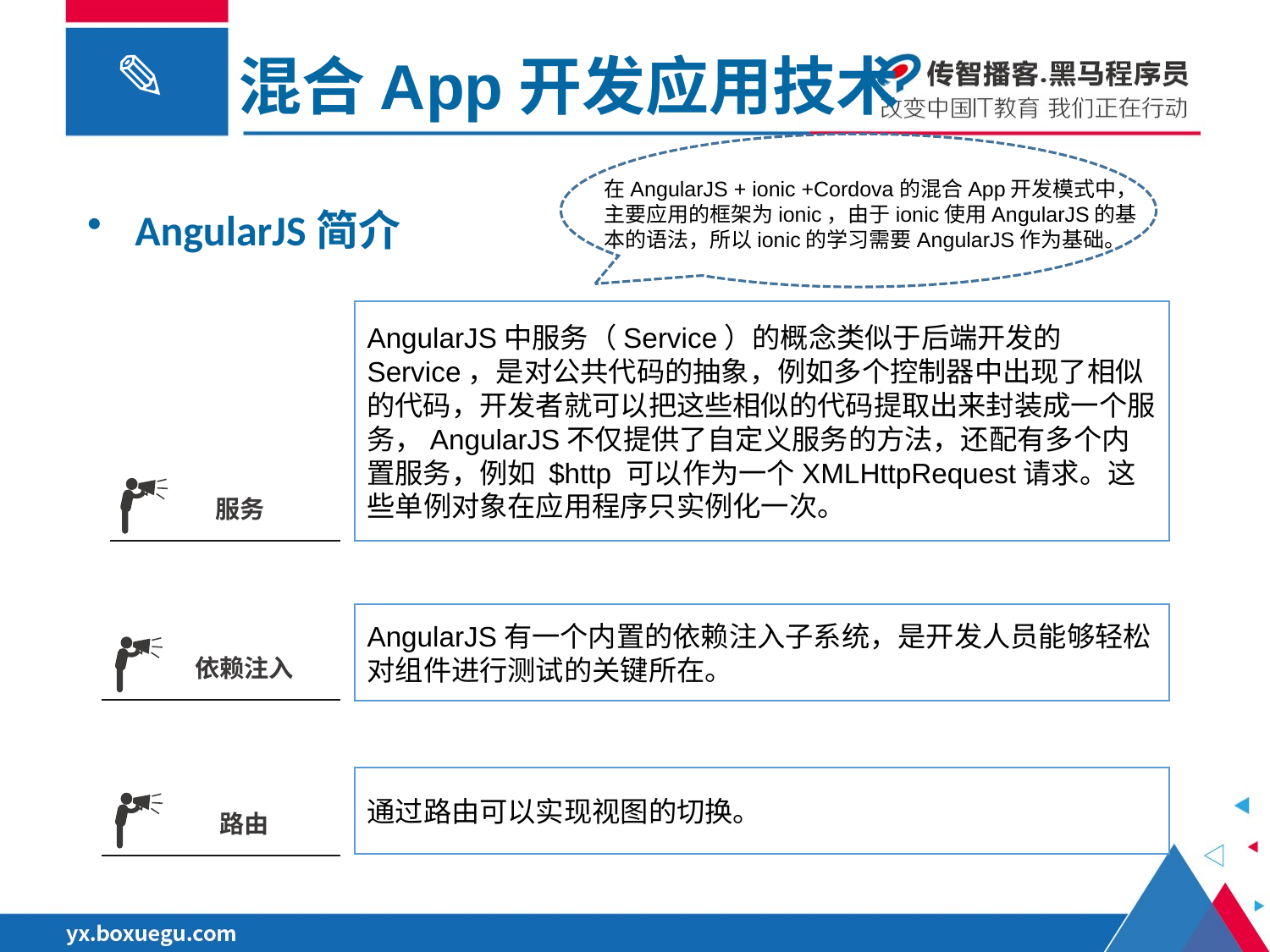

混合App开发应用技术

在AngularJS + ionic +Cordova的混合App开发模式中，主要应用的框架为ionic，由于ionic使用AngularJS的基本的语法，所以ionic的学习需要AngularJS作为基础。
AngularJS简介
AngularJS中服务（Service）的概念类似于后端开发的Service，是对公共代码的抽象，例如多个控制器中出现了相似的代码，开发者就可以把这些相似的代码提取出来封装成一个服务，AngularJS不仅提供了自定义服务的方法，还配有多个内置服务，例如 $http 可以作为一个XMLHttpRequest请求。这些单例对象在应用程序只实例化一次。

服务
AngularJS有一个内置的依赖注入子系统，是开发人员能够轻松对组件进行测试的关键所在。

依赖注入
通过路由可以实现视图的切换。

路由